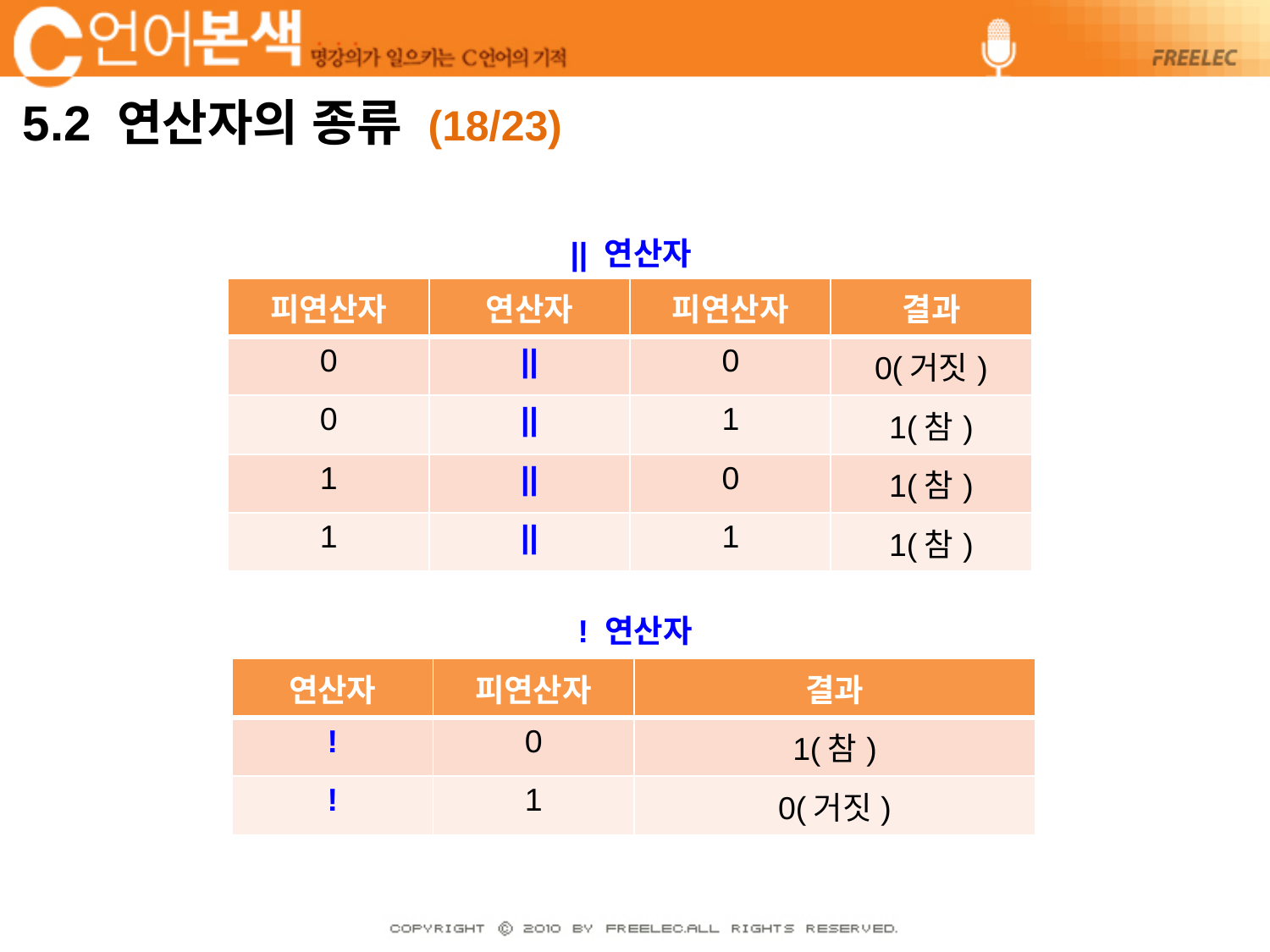

# 5.2 연산자의 종류 (18/23)
|| 연산자
| 피연산자 | 연산자 | 피연산자 | 결과 |
| --- | --- | --- | --- |
| 0 | || | 0 | 0(거짓) |
| 0 | || | 1 | 1(참) |
| 1 | || | 0 | 1(참) |
| 1 | || | 1 | 1(참) |
! 연산자
| 연산자 | 피연산자 | 결과 |  |
| --- | --- | --- | --- |
| ! | 0 | 1(참) |  |
| ! | 1 | 0(거짓) |  |